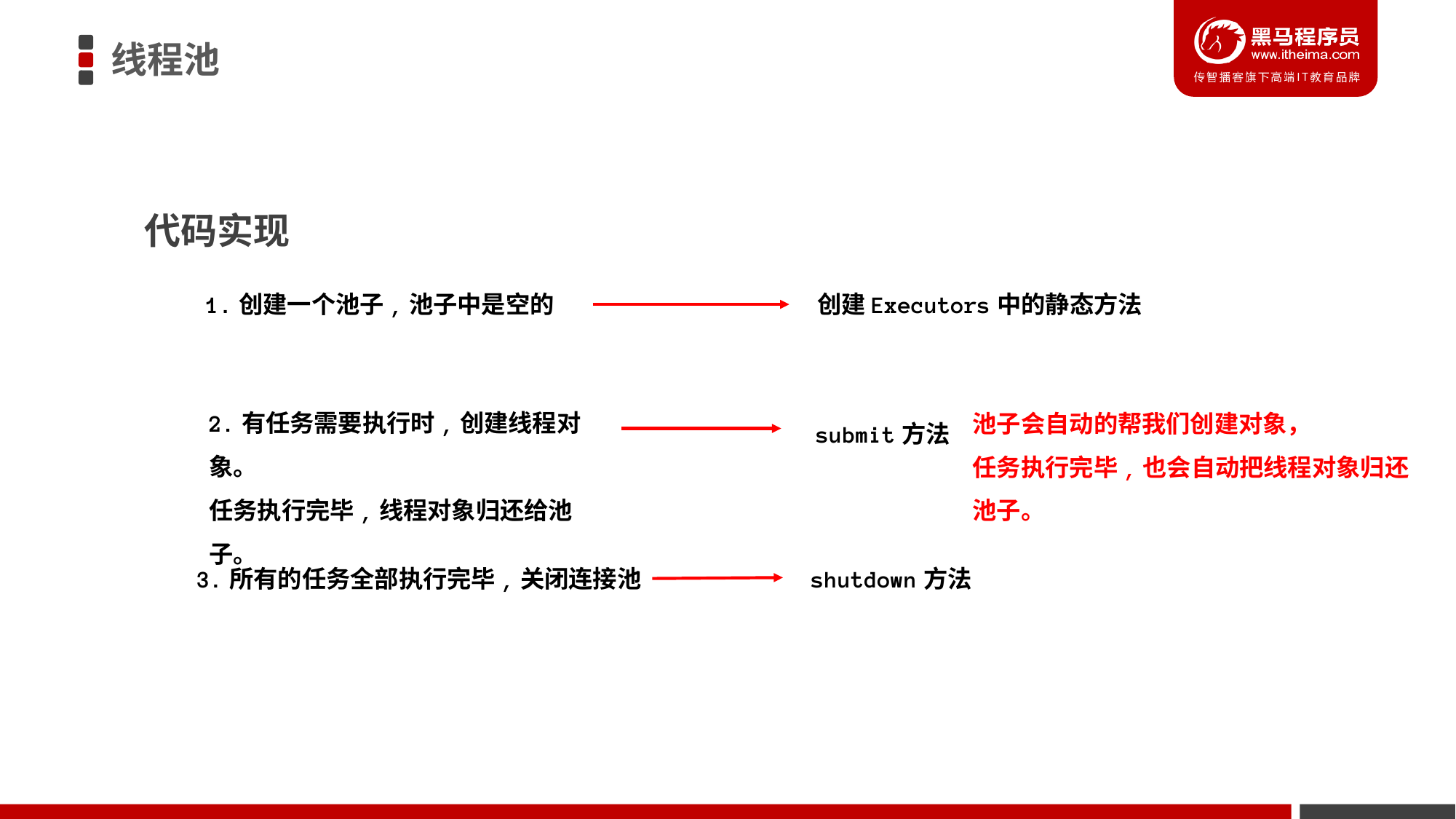

线程池
代码实现
1.创建一个池子,池子中是空的
创建Executors中的静态方法
2.有任务需要执行时,创建线程对象。
任务执行完毕,线程对象归还给池子。
池子会自动的帮我们创建对象，
任务执行完毕,也会自动把线程对象归还池子。
submit方法
3.所有的任务全部执行完毕,关闭连接池
shutdown方法